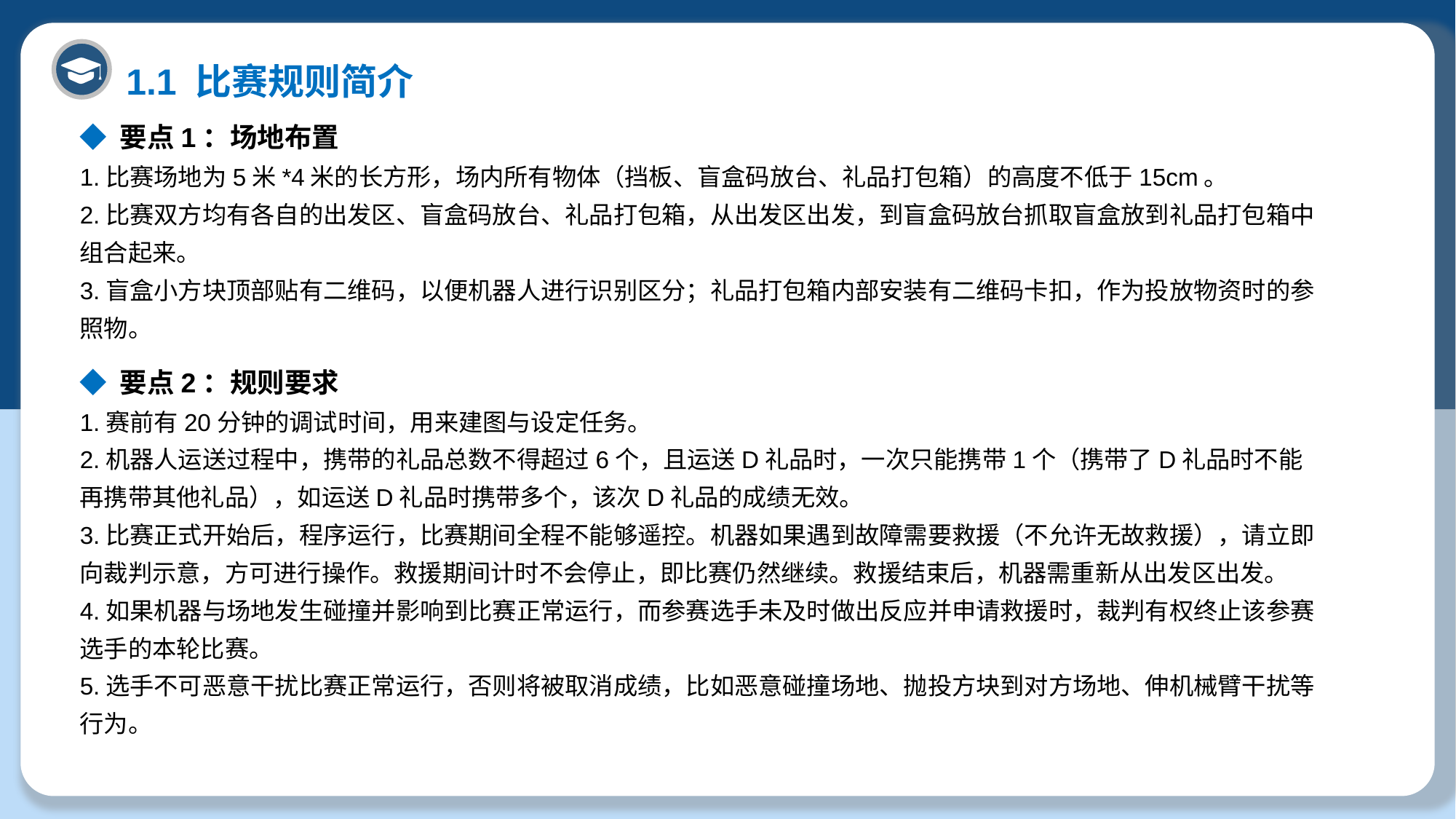

1.1 比赛规则简介
◆ 要点1：场地布置
1.比赛场地为5米*4米的长方形，场内所有物体（挡板、盲盒码放台、礼品打包箱）的高度不低于15cm。
2.比赛双方均有各自的出发区、盲盒码放台、礼品打包箱，从出发区出发，到盲盒码放台抓取盲盒放到礼品打包箱中组合起来。
3.盲盒小方块顶部贴有二维码，以便机器人进行识别区分；礼品打包箱内部安装有二维码卡扣，作为投放物资时的参照物。
◆ 要点2：规则要求
1.赛前有20分钟的调试时间，用来建图与设定任务。
2.机器人运送过程中，携带的礼品总数不得超过6个，且运送D礼品时，一次只能携带1个（携带了D礼品时不能再携带其他礼品），如运送D礼品时携带多个，该次D礼品的成绩无效。
3.比赛正式开始后，程序运行，比赛期间全程不能够遥控。机器如果遇到故障需要救援（不允许无故救援），请立即向裁判示意，方可进行操作。救援期间计时不会停止，即比赛仍然继续。救援结束后，机器需重新从出发区出发。
4.如果机器与场地发生碰撞并影响到比赛正常运行，而参赛选手未及时做出反应并申请救援时，裁判有权终止该参赛选手的本轮比赛。
5.选手不可恶意干扰比赛正常运行，否则将被取消成绩，比如恶意碰撞场地、抛投方块到对方场地、伸机械臂干扰等行为。